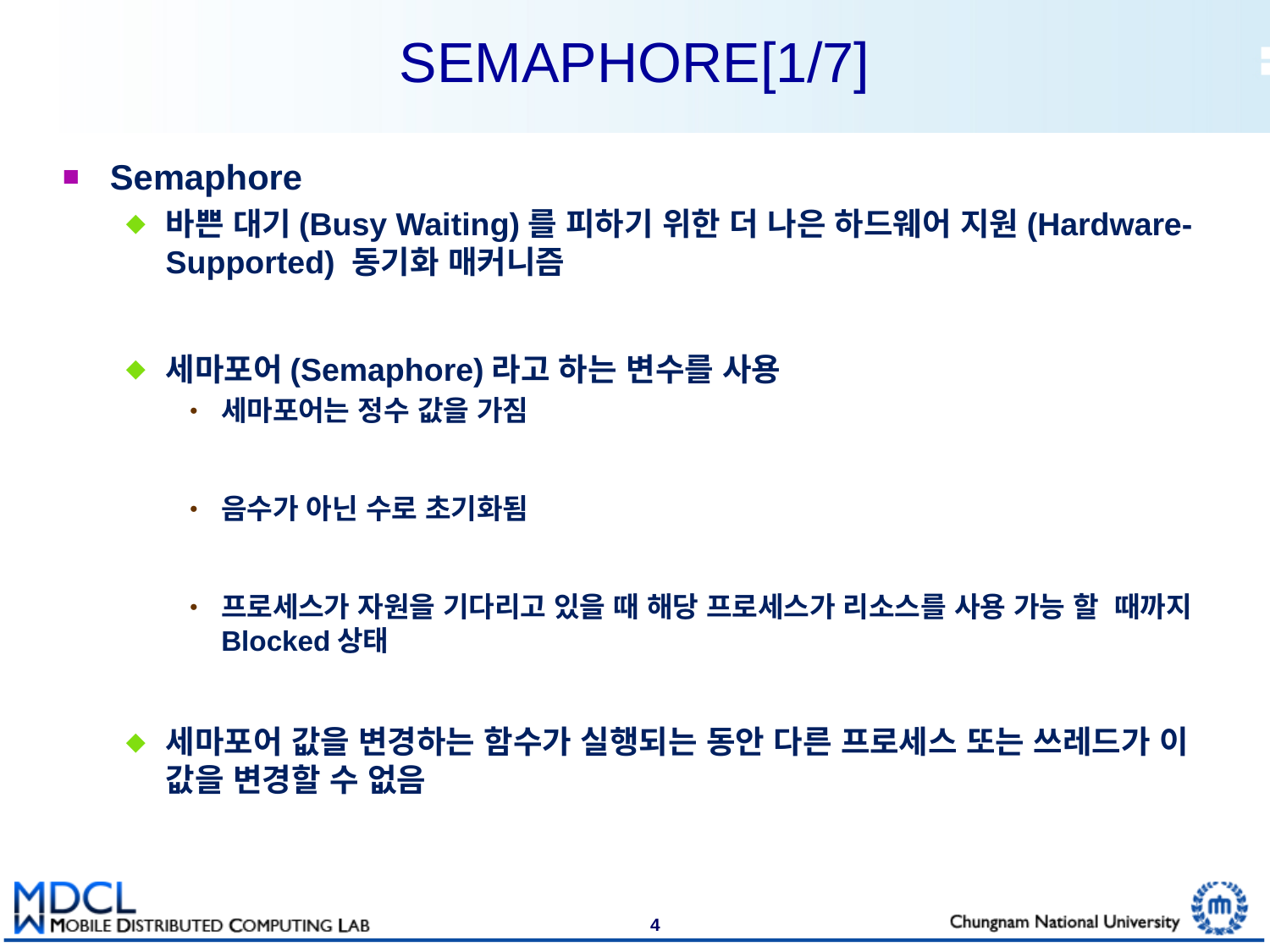

# SEMAPHORE[1/7]
Semaphore
바쁜 대기(Busy Waiting)를 피하기 위한 더 나은 하드웨어 지원(Hardware-Supported) 동기화 매커니즘

세마포어(Semaphore)라고 하는 변수를 사용
세마포어는 정수 값을 가짐

음수가 아닌 수로 초기화됨

프로세스가 자원을 기다리고 있을 때 해당 프로세스가 리소스를 사용 가능 할  때까지 Blocked상태

세마포어 값을 변경하는 함수가 실행되는 동안 다른 프로세스 또는 쓰레드가 이 값을 변경할 수 없음